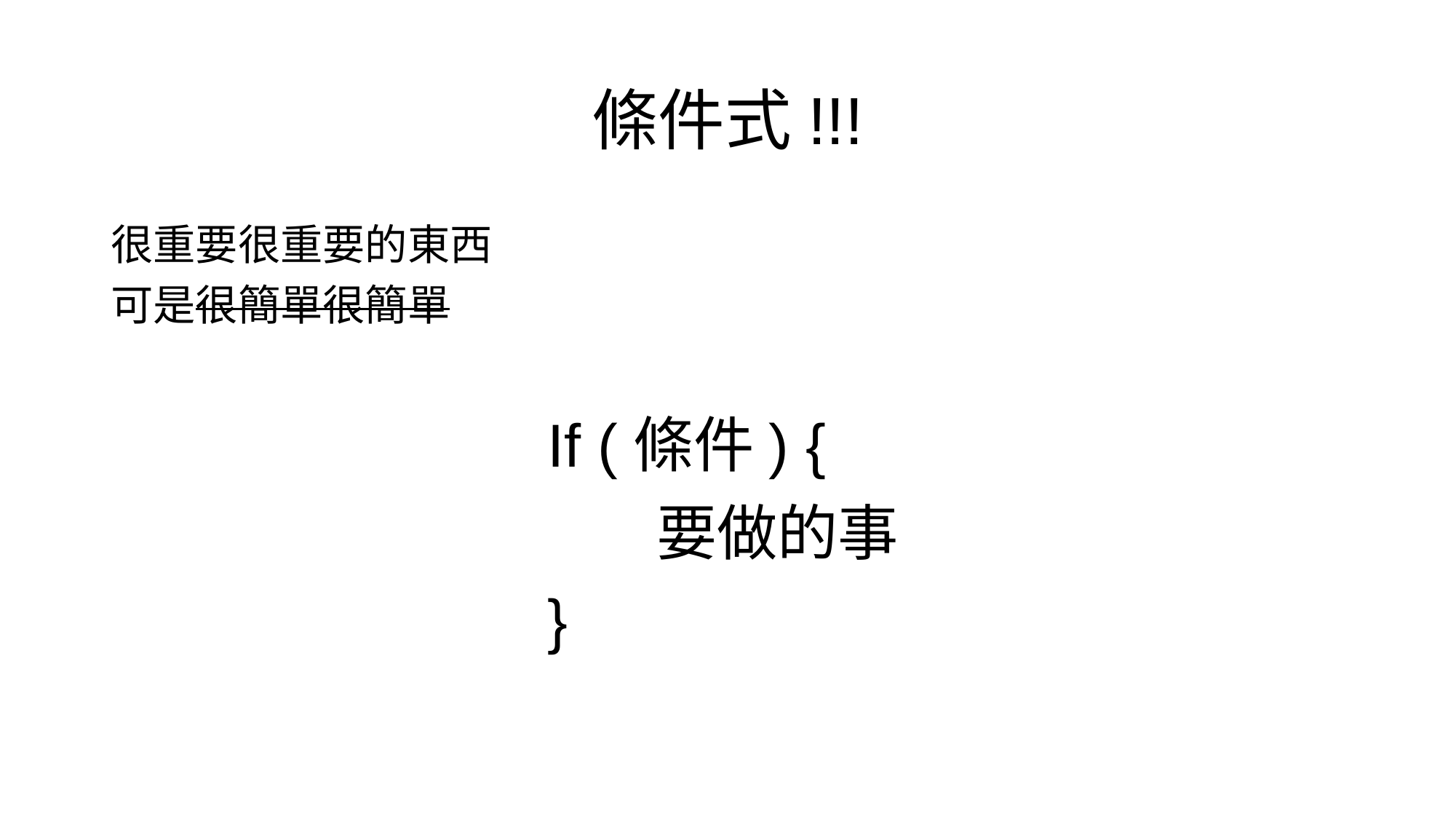

# 條件式!!!
很重要很重要的東西
可是很簡單很簡單

				If (條件) {
					要做的事
				}